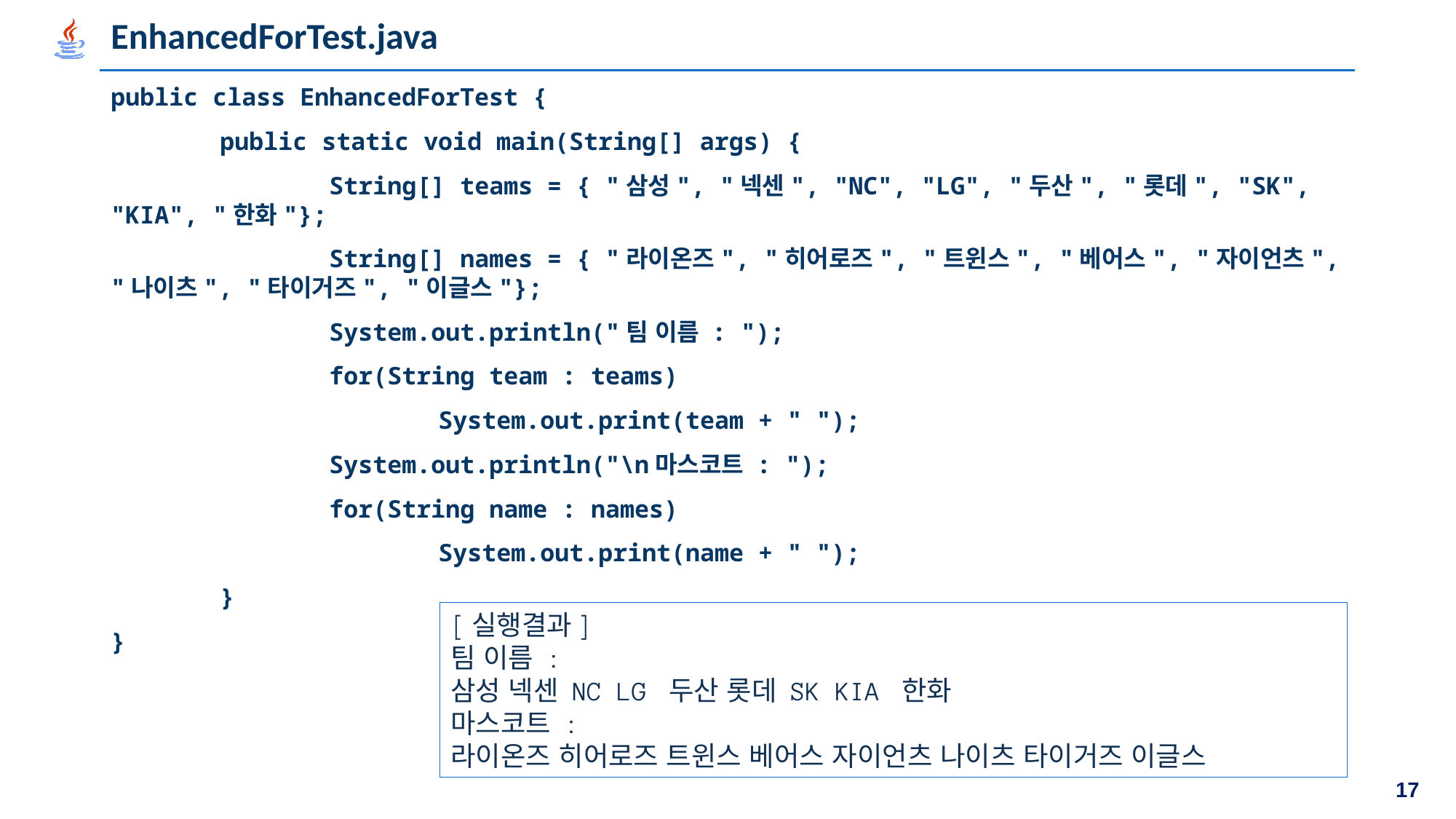

# EnhancedForTest.java
public class EnhancedForTest {
	public static void main(String[] args) {
		String[] teams = { "삼성", "넥센", "NC", "LG", "두산", "롯데", "SK", "KIA", "한화"};
		String[] names = { "라이온즈", "히어로즈", "트윈스", "베어스", "자이언츠", "나이츠", "타이거즈", "이글스"};
		System.out.println("팀 이름 : ");
		for(String team : teams)
			System.out.print(team + " ");
		System.out.println("\n마스코트 : ");
		for(String name : names)
			System.out.print(name + " ");
	}
}
[실행결과]
팀 이름 :
삼성 넥센 NC LG 두산 롯데 SK KIA 한화
마스코트 :
라이온즈 히어로즈 트윈스 베어스 자이언츠 나이츠 타이거즈 이글스
17